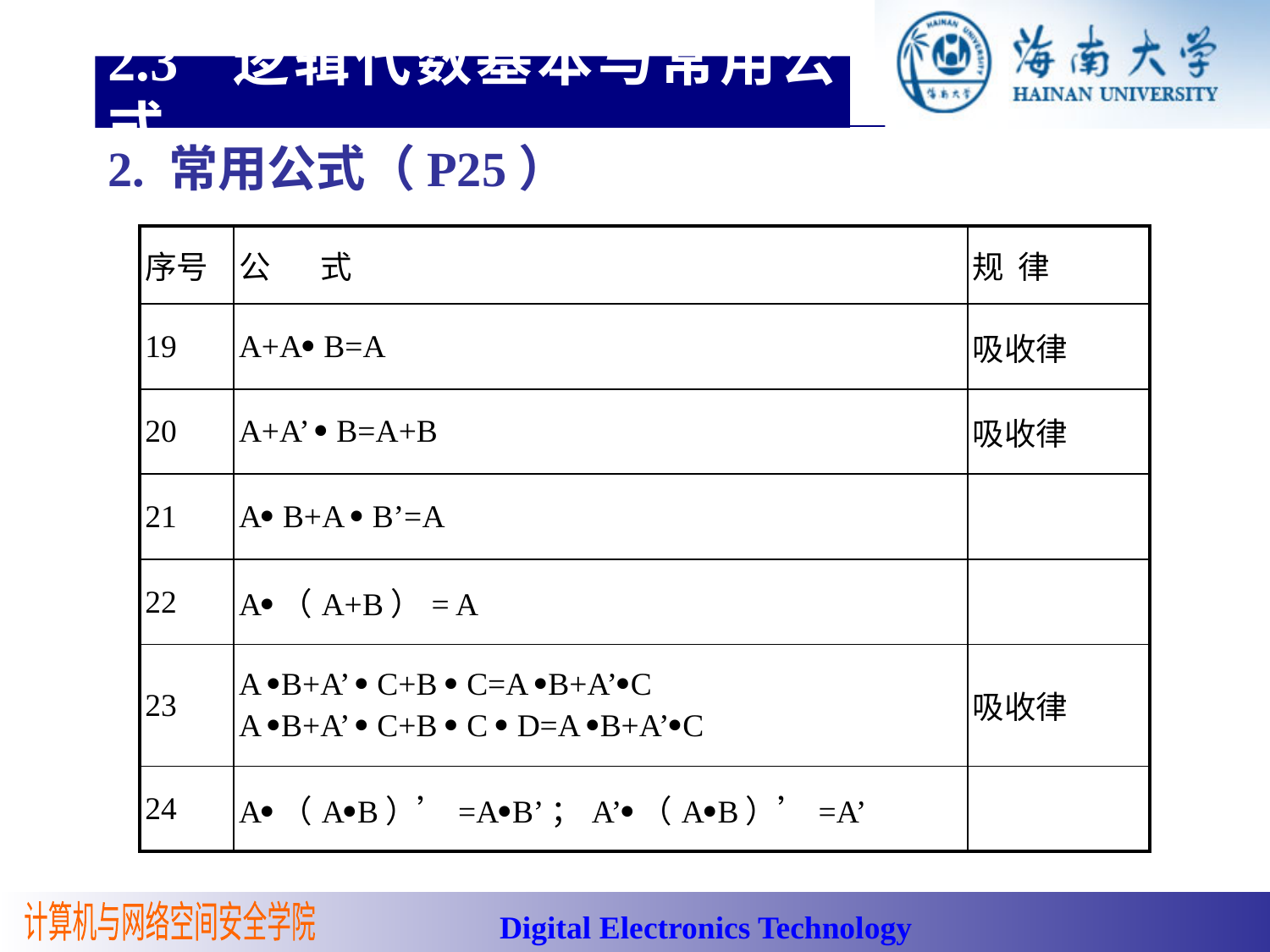

2.3  逻辑代数基本与常用公式

2. 常用公式（P25）
| 序号 | 公 式 | 规 律 |
| --- | --- | --- |
| 19 | A+A• B=A | 吸收律 |
| 20 | A+A’ • B=A+B | 吸收律 |
| 21 | A• B+A • B’=A |  |
| 22 | A•（A+B）= A |  |
| 23 | A •B+A’ • C+B • C=A •B+A’•C A •B+A’ • C+B • C • D=A •B+A’•C | 吸收律 |
| 24 | A•（A•B）’=A•B’；A’•（A•B）’=A’ |  |